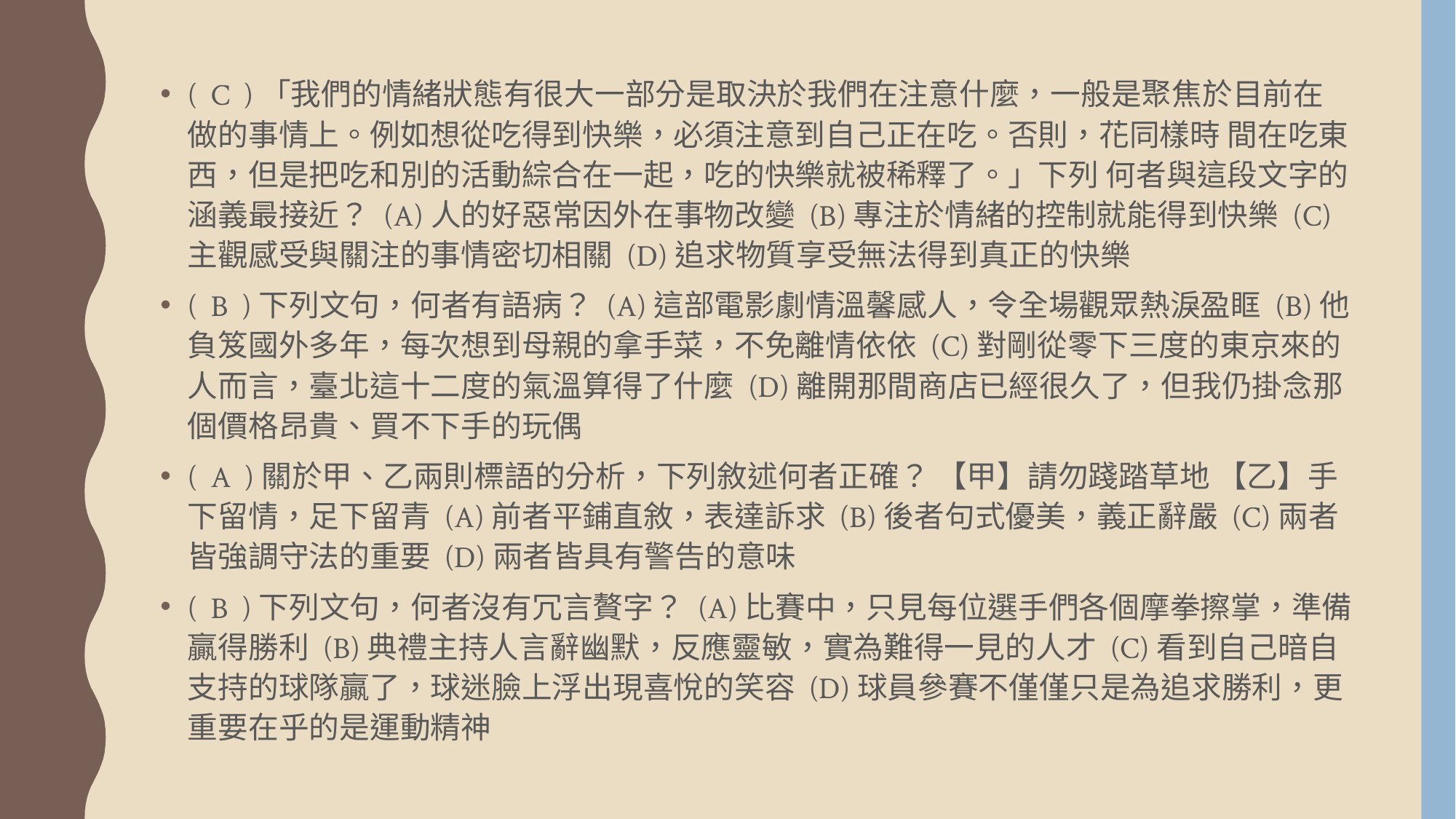

(  C  )「我們的情緒狀態有很大一部分是取決於我們在注意什麼，一般是聚焦於目前在 做的事情上。例如想從吃得到快樂，必須注意到自己正在吃。否則，花同樣時 間在吃東西，但是把吃和別的活動綜合在一起，吃的快樂就被稀釋了。」下列 何者與這段文字的涵義最接近？ (A)人的好惡常因外在事物改變 (B)專注於情緒的控制就能得到快樂 (C)主觀感受與關注的事情密切相關 (D)追求物質享受無法得到真正的快樂
(  B  )下列文句，何者有語病？ (A)這部電影劇情溫馨感人，令全場觀眾熱淚盈眶 (B)他負笈國外多年，每次想到母親的拿手菜，不免離情依依 (C)對剛從零下三度的東京來的人而言，臺北這十二度的氣溫算得了什麼 (D)離開那間商店已經很久了，但我仍掛念那個價格昂貴、買不下手的玩偶
(  A  )關於甲、乙兩則標語的分析，下列敘述何者正確？ 【甲】請勿踐踏草地 【乙】手下留情，足下留青 (A)前者平鋪直敘，表達訴求 (B)後者句式優美，義正辭嚴 (C)兩者皆強調守法的重要 (D)兩者皆具有警告的意味
(  B  )下列文句，何者沒有冗言贅字？ (A)比賽中，只見每位選手們各個摩拳擦掌，準備贏得勝利 (B)典禮主持人言辭幽默，反應靈敏，實為難得一見的人才 (C)看到自己暗自支持的球隊贏了，球迷臉上浮出現喜悅的笑容 (D)球員參賽不僅僅只是為追求勝利，更重要在乎的是運動精神